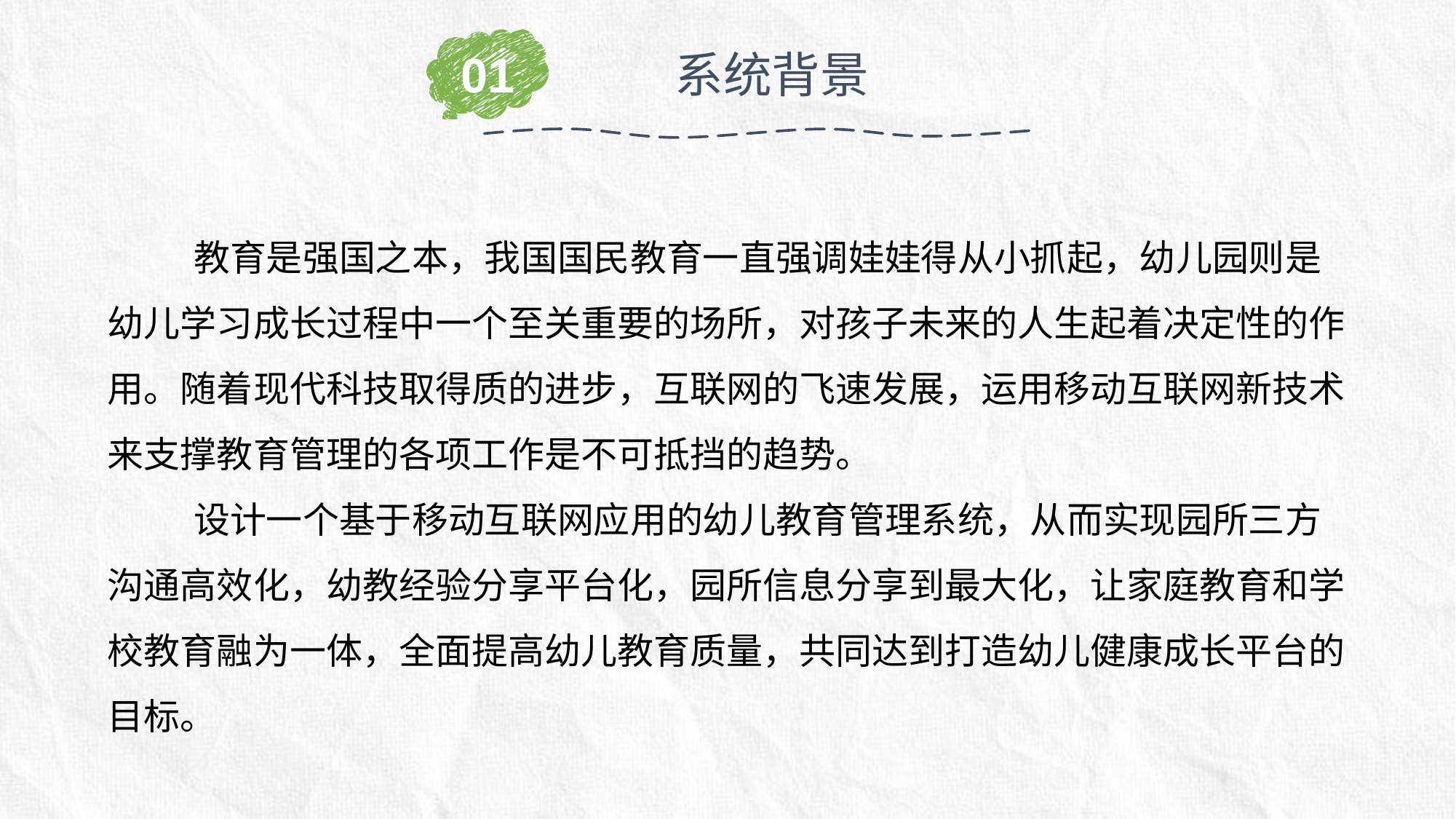

系统背景
01

教育是强国之本，我国国民教育一直强调娃娃得从小抓起，幼儿园则是幼儿学习成长过程中一个至关重要的场所，对孩子未来的人生起着决定性的作用。随着现代科技取得质的进步，互联网的飞速发展，运用移动互联网新技术来支撑教育管理的各项工作是不可抵挡的趋势。
设计一个基于移动互联网应用的幼儿教育管理系统，从而实现园所三方沟通高效化，幼教经验分享平台化，园所信息分享到最大化，让家庭教育和学校教育融为一体，全面提高幼儿教育质量，共同达到打造幼儿健康成长平台的目标。